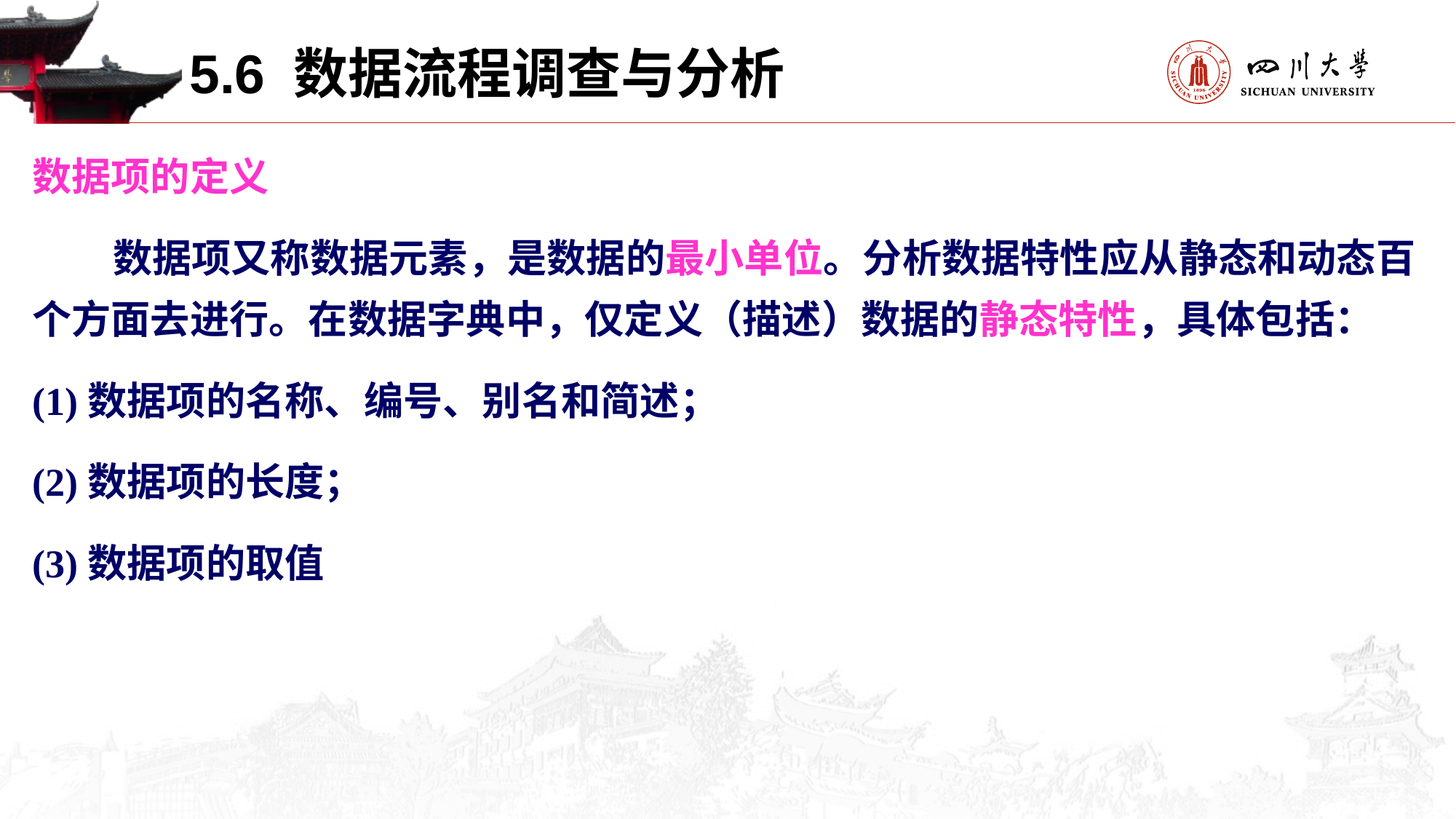

5.6 数据流程调查与分析

数据项的定义
        数据项又称数据元素，是数据的最小单位。分析数据特性应从静态和动态百个方面去进行。在数据字典中，仅定义（描述）数据的静态特性，具体包括：
(1)数据项的名称、编号、别名和简述；
(2)数据项的长度；
(3)数据项的取值